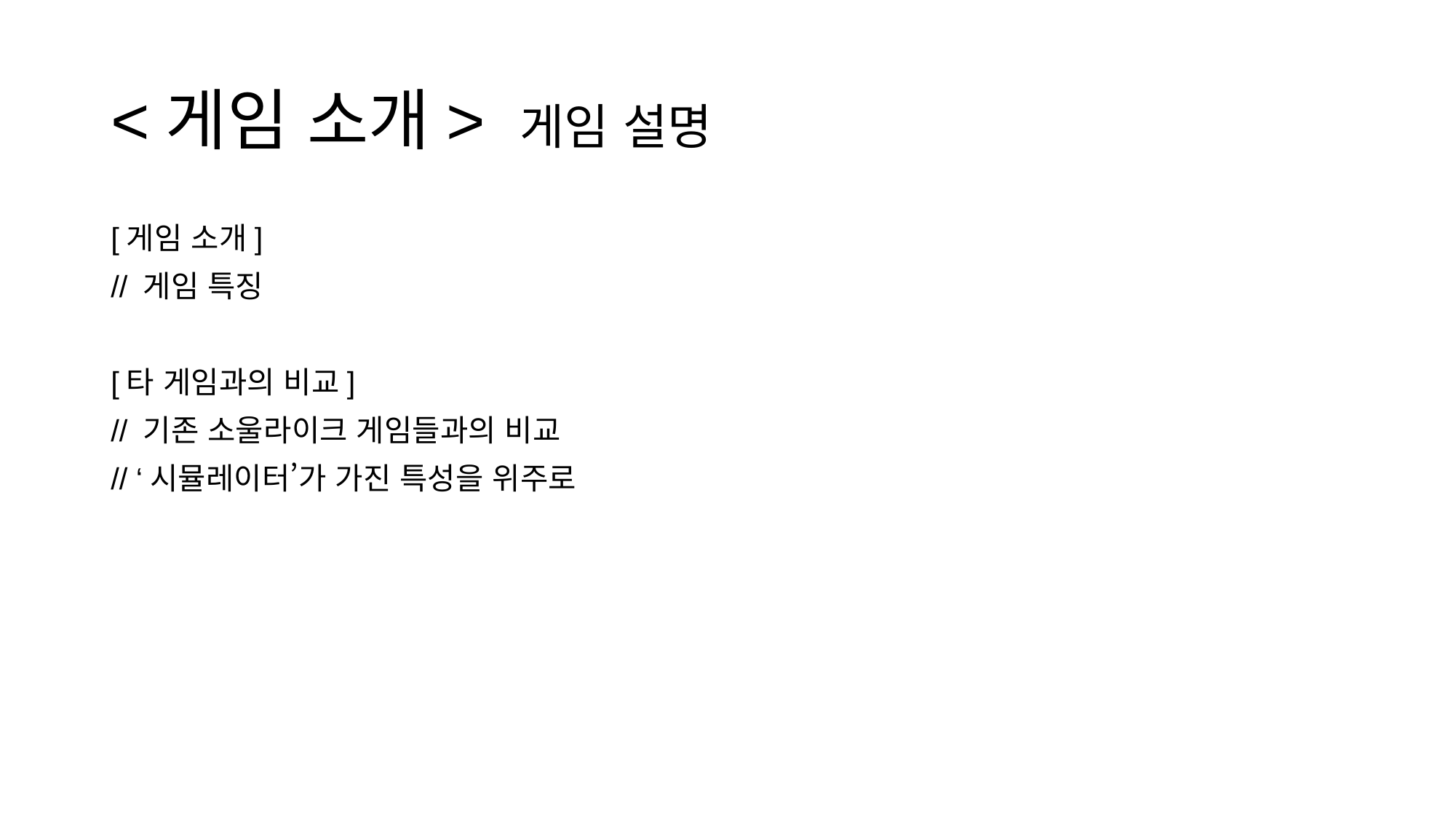

# <게임 소개> 게임 설명
[게임 소개]
// 게임 특징

[타 게임과의 비교]
// 기존 소울라이크 게임들과의 비교
// ‘시뮬레이터’가 가진 특성을 위주로